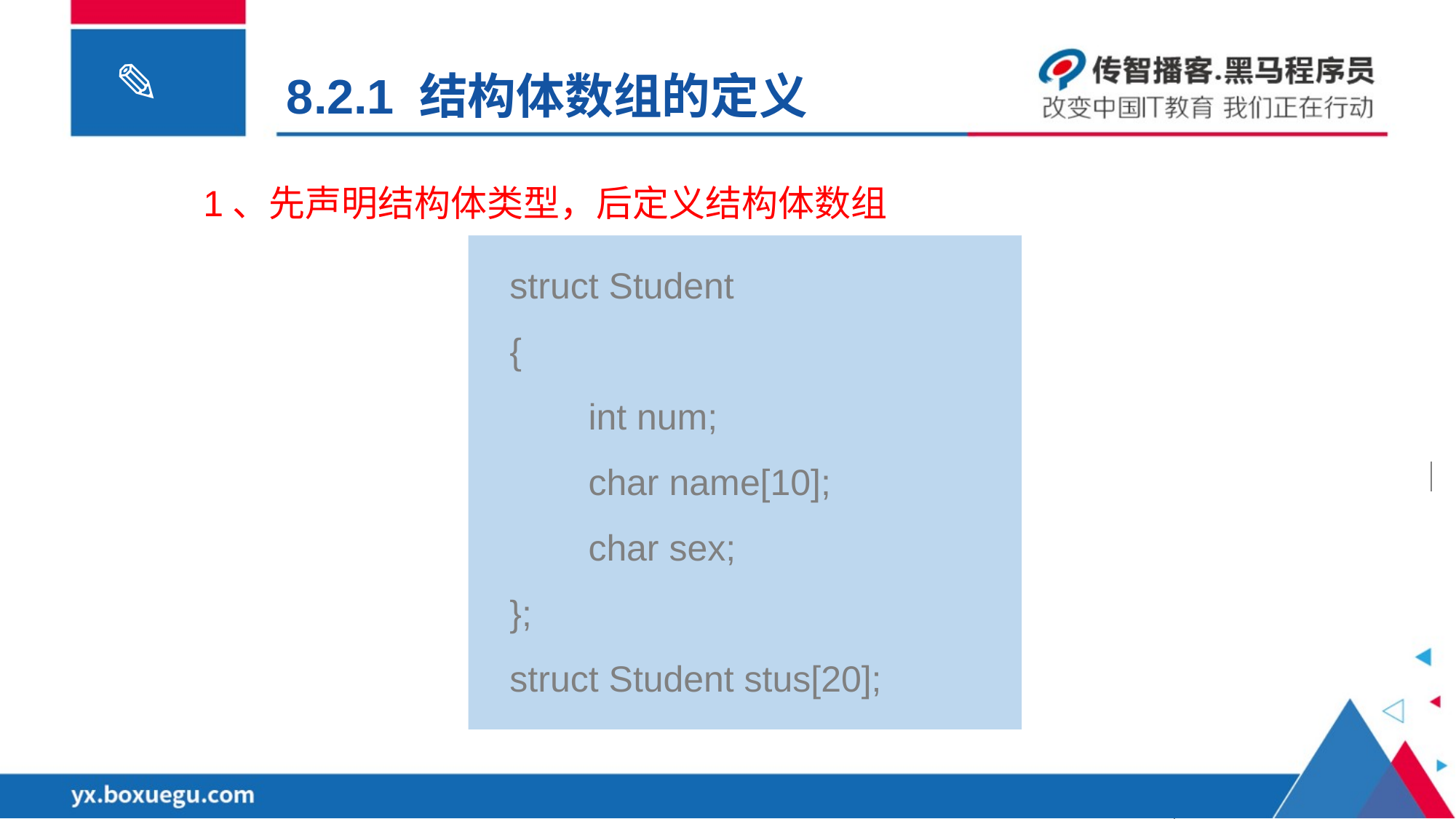

8.2.1 结构体数组的定义
1、先声明结构体类型，后定义结构体数组
   struct Student
   {
	int num;
	char name[10];
	char sex;
   };
   struct Student stus[20];